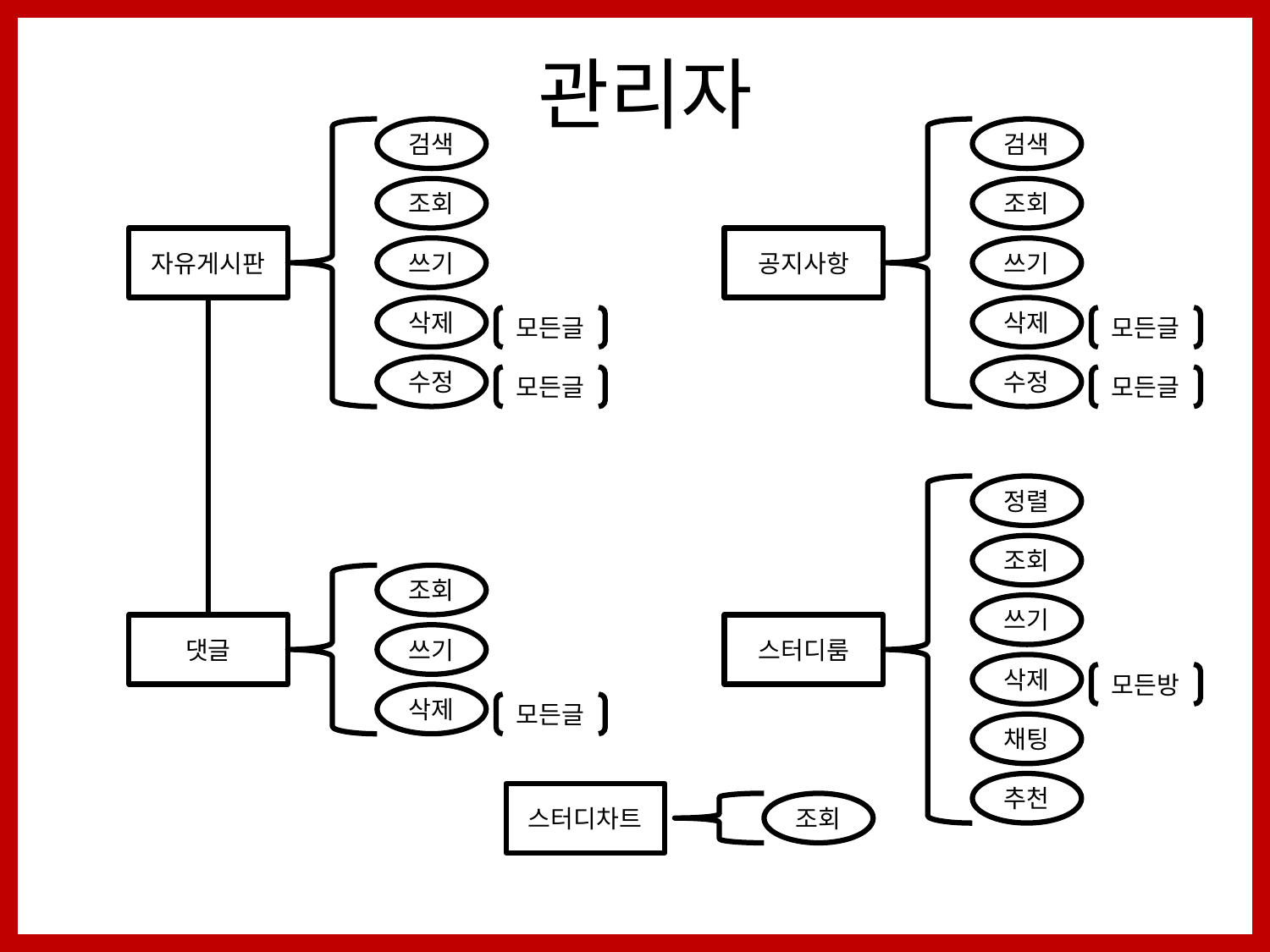

관리자

검색
조회
쓰기
삭제
모든글
수정
모든글

검색
조회
쓰기
삭제
모든글
수정
모든글
자유게시판
공지사항

정렬
조회

조회
쓰기
댓글
스터디룸
쓰기
삭제
모든방
삭제
모든글
채팅
추천
스터디차트

조회